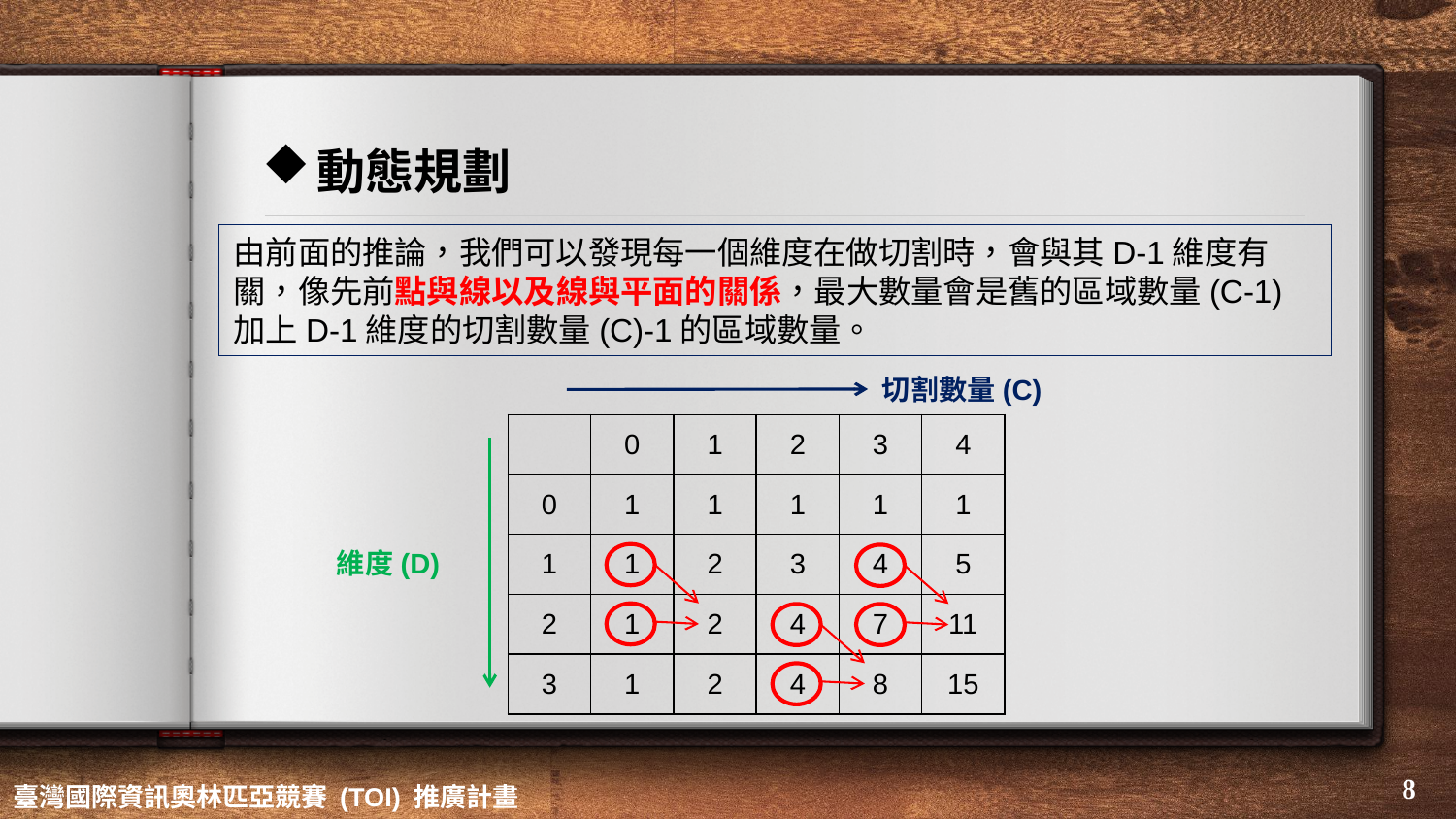

# 動態規劃
由前面的推論，我們可以發現每一個維度在做切割時，會與其D-1維度有關，像先前點與線以及線與平面的關係，最大數量會是舊的區域數量(C-1)加上D-1維度的切割數量(C)-1的區域數量。
切割數量(C)
|  | 0 | 1 | 2 | 3 | 4 |
| --- | --- | --- | --- | --- | --- |
| 0 | 1 | 1 | 1 | 1 | 1 |
| 1 | 1 | 2 | 3 | 4 | 5 |
| 2 | 1 | 2 | 4 | 7 | 11 |
| 3 | 1 | 2 | 4 | 8 | 15 |
維度(D)

8